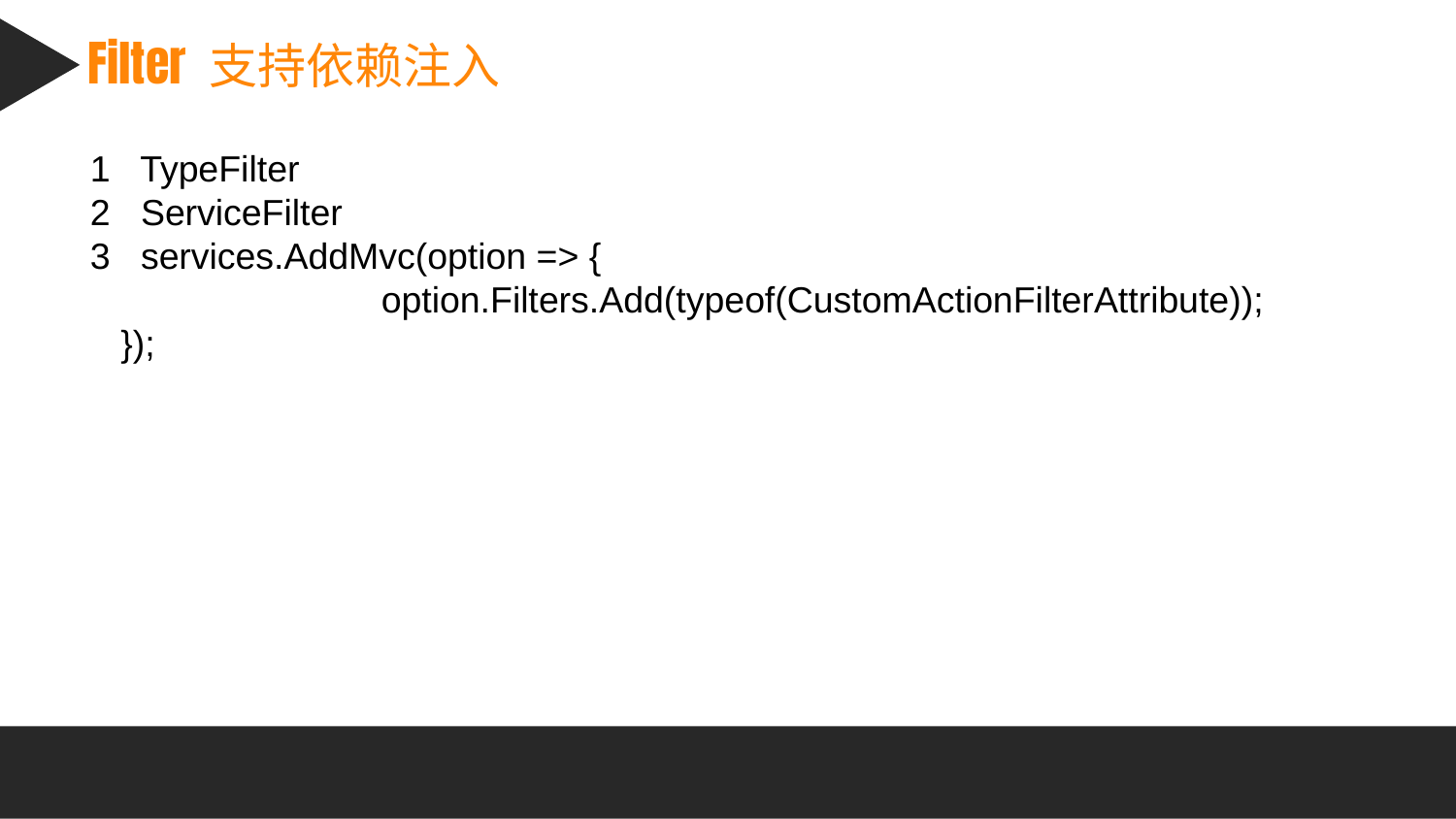

Filter 支持依赖注入
1   TypeFilter
2   ServiceFilter
3   services.AddMvc(option => {
                	option.Filters.Add(typeof(CustomActionFilterAttribute));
   });